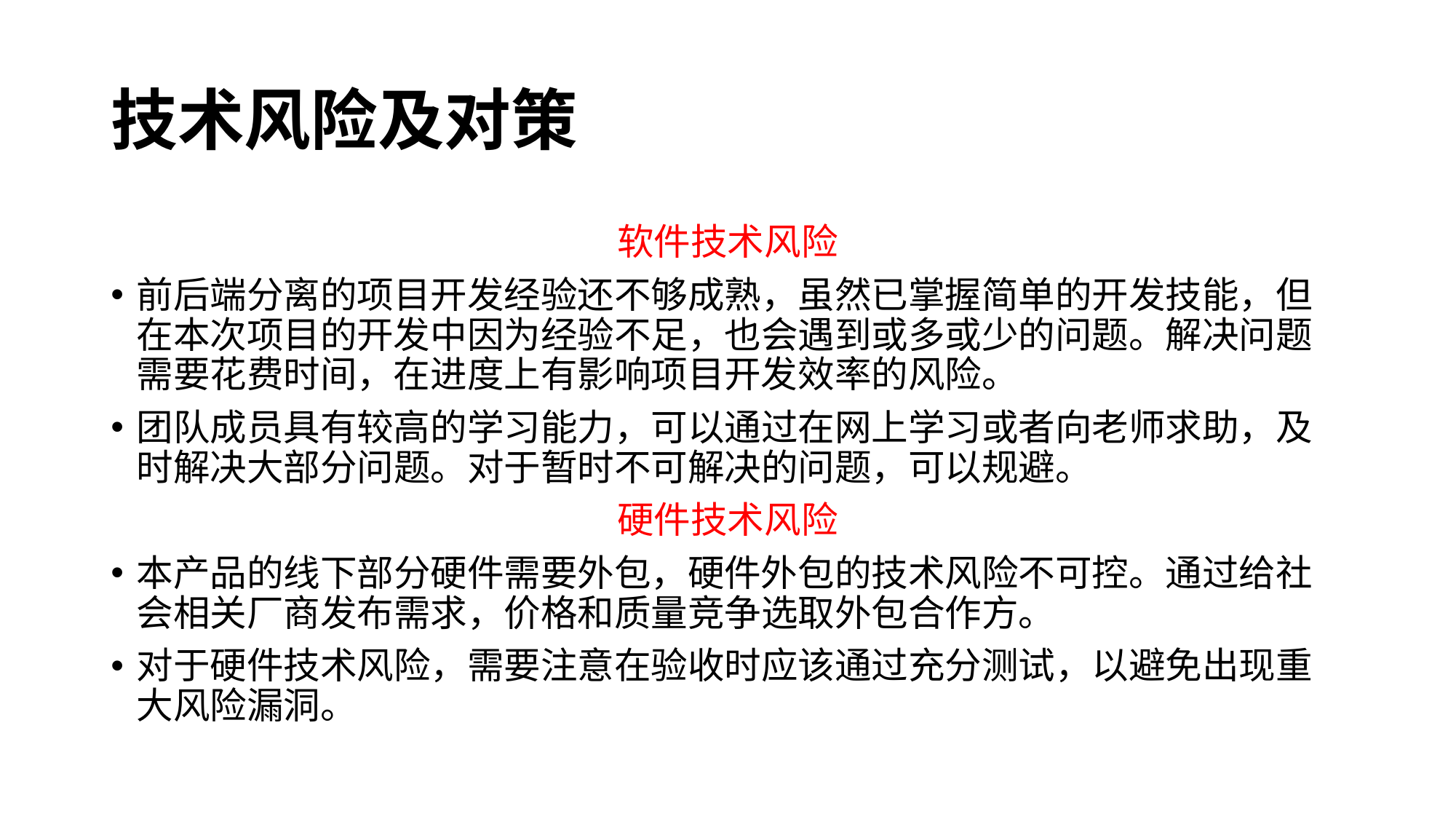

# 技术风险及对策
软件技术风险
前后端分离的项目开发经验还不够成熟，虽然已掌握简单的开发技能，但在本次项目的开发中因为经验不足，也会遇到或多或少的问题。解决问题需要花费时间，在进度上有影响项目开发效率的风险。
团队成员具有较高的学习能力，可以通过在网上学习或者向老师求助，及时解决大部分问题。对于暂时不可解决的问题，可以规避。
硬件技术风险
本产品的线下部分硬件需要外包，硬件外包的技术风险不可控。通过给社会相关厂商发布需求，价格和质量竞争选取外包合作方。
对于硬件技术风险，需要注意在验收时应该通过充分测试，以避免出现重大风险漏洞。